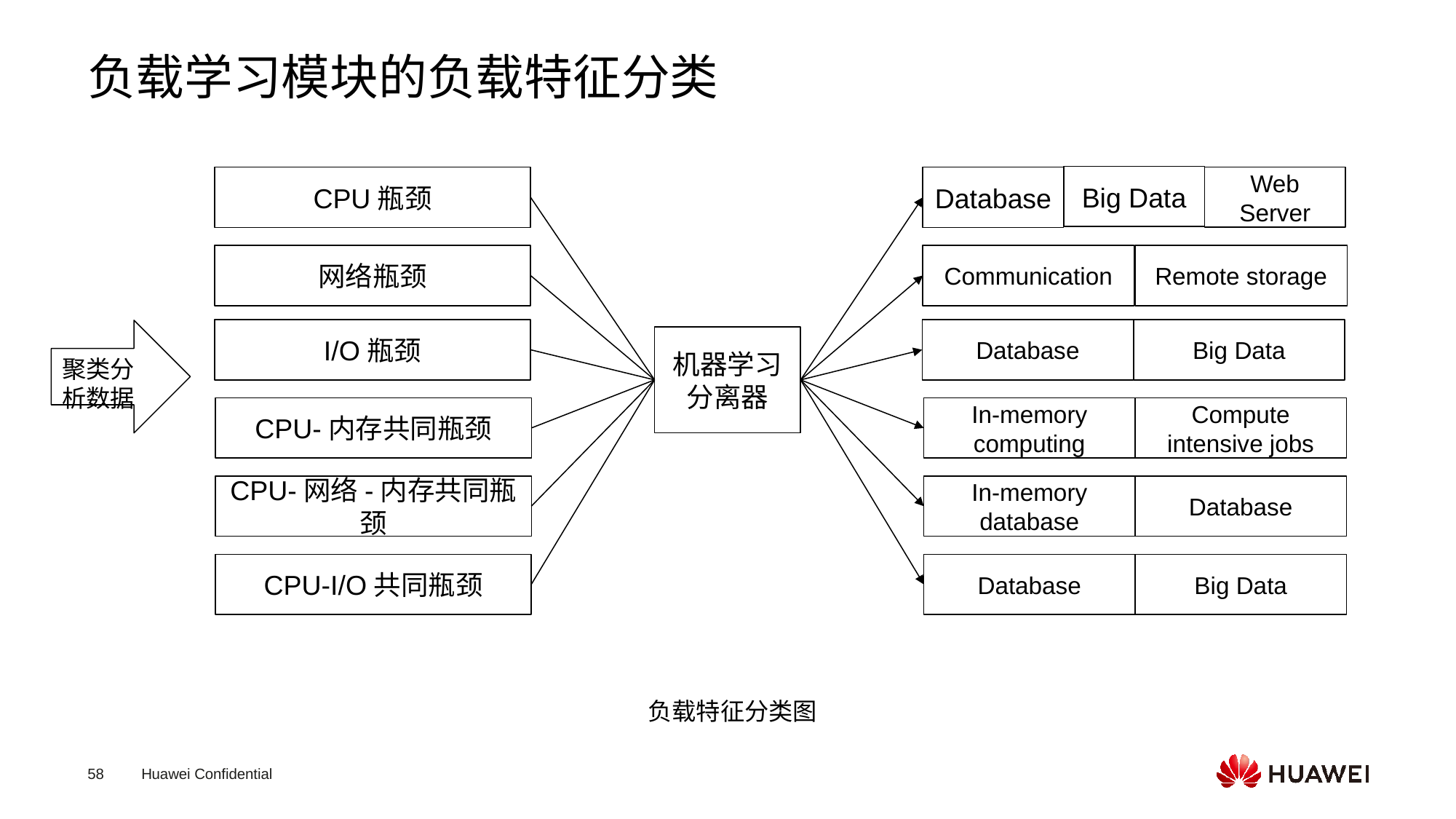

# 负载学习模块的负载特征分类
Big Data
Web Server
Database
CPU瓶颈
网络瓶颈
Communication
Remote storage
I/O瓶颈
Database
Big Data
聚类分析数据
机器学习分离器
CPU-内存共同瓶颈
In-memory computing
Compute intensive jobs
CPU-网络-内存共同瓶颈
In-memory database
Database
CPU-I/O共同瓶颈
Database
Big Data
负载特征分类图